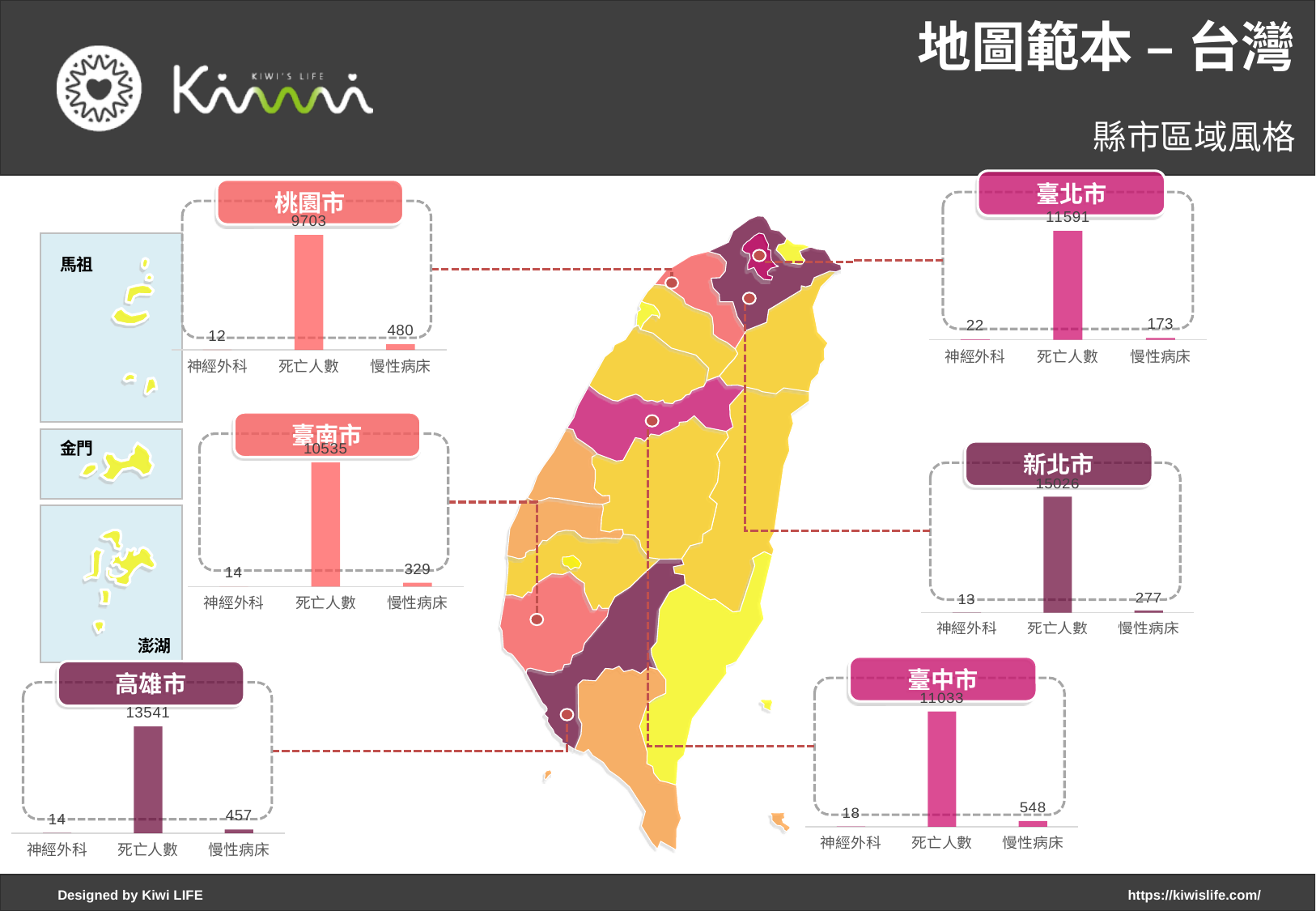

# 地圖範本 – 台灣
縣市區域風格
臺北市

桃園市

### Chart

| Category | 桃 園 市 |
|---|---|
| 神經外科 | 12.0 |
| 死亡人數 | 9703.0 |
| 慢性病床 | 480.0 |

### Chart

| Category | 臺 北 市 |
|---|---|
| 神經外科 | 22.0 |
| 死亡人數 | 11591.0 |
| 慢性病床 | 173.0 |

馬祖

新北市

臺南市

臺中市

金門

### Chart

| Category | 臺 南 市 |
|---|---|
| 神經外科 | 14.0 |
| 死亡人數 | 10535.0 |
| 慢性病床 | 329.0 |

### Chart

| Category | 新 北 市 |
|---|---|
| 神經外科 | 13.0 |
| 死亡人數 | 15026.0 |
| 慢性病床 | 277.0 |

澎湖
高雄市

### Chart

| Category | 臺 中 市 |
|---|---|
| 神經外科 | 18.0 |
| 死亡人數 | 11033.0 |
| 慢性病床 | 548.0 |

### Chart

| Category | 高 雄 市 |
|---|---|
| 神經外科 | 14.0 |
| 死亡人數 | 13541.0 |
| 慢性病床 | 457.0 |